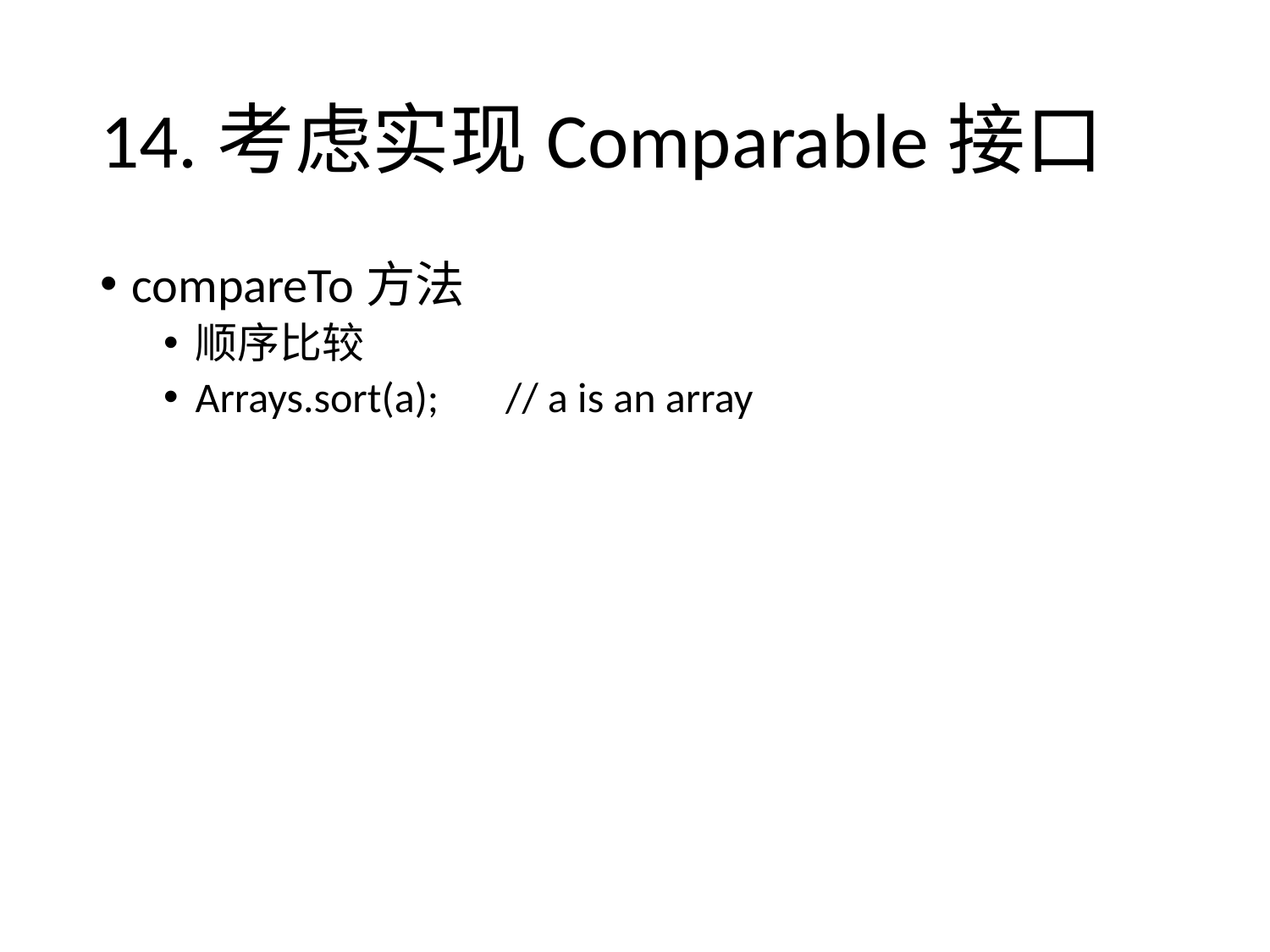

# 14.考虑实现Comparable接口
compareTo方法
顺序比较
Arrays.sort(a);       // a is an array